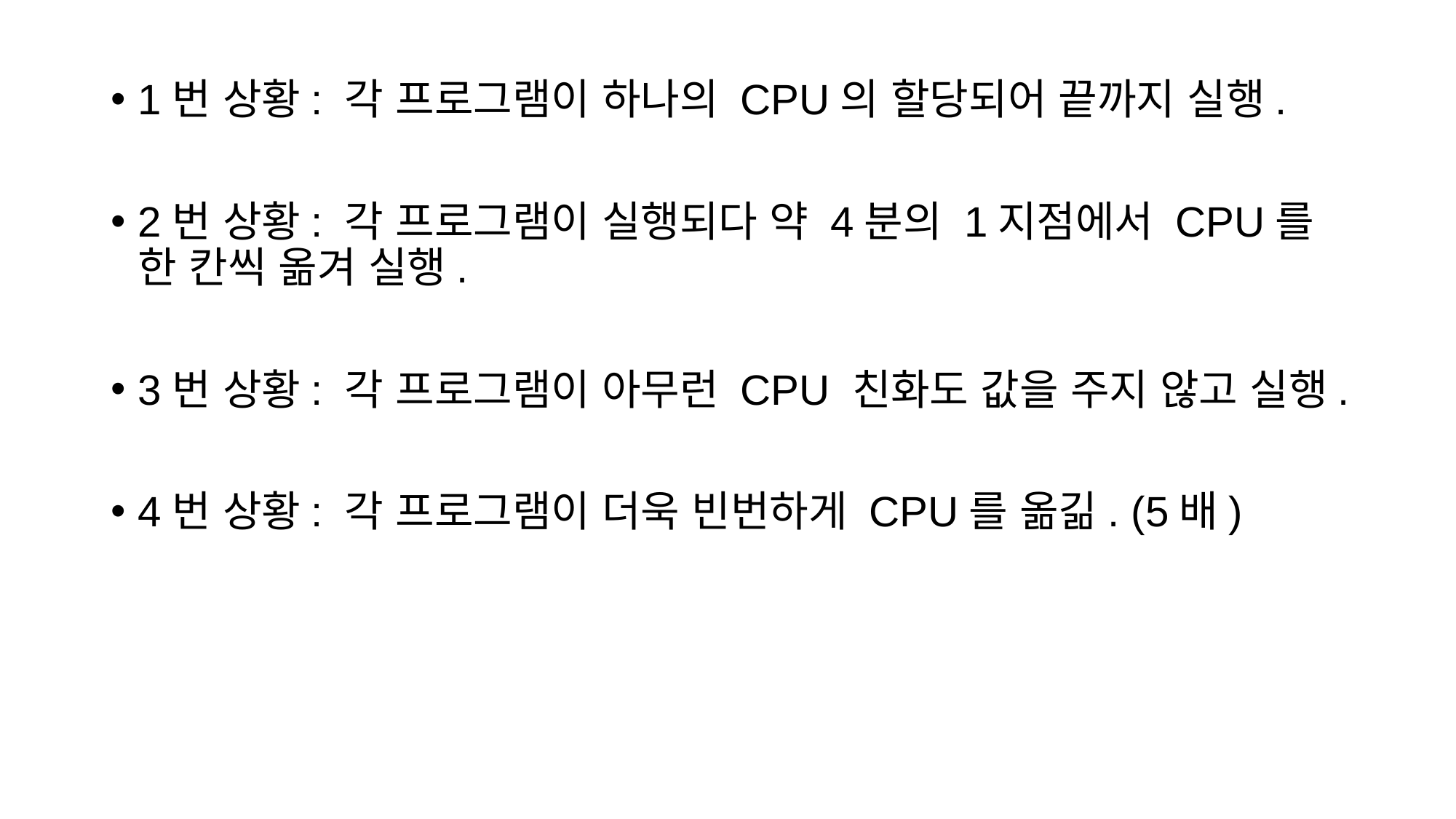

1번 상황: 각 프로그램이 하나의 CPU의 할당되어 끝까지 실행.

2번 상황: 각 프로그램이 실행되다 약 4분의 1지점에서 CPU를 한 칸씩 옮겨 실행.

3번 상황: 각 프로그램이 아무런 CPU 친화도 값을 주지 않고 실행.

4번 상황: 각 프로그램이 더욱 빈번하게 CPU를 옮긺. (5배)